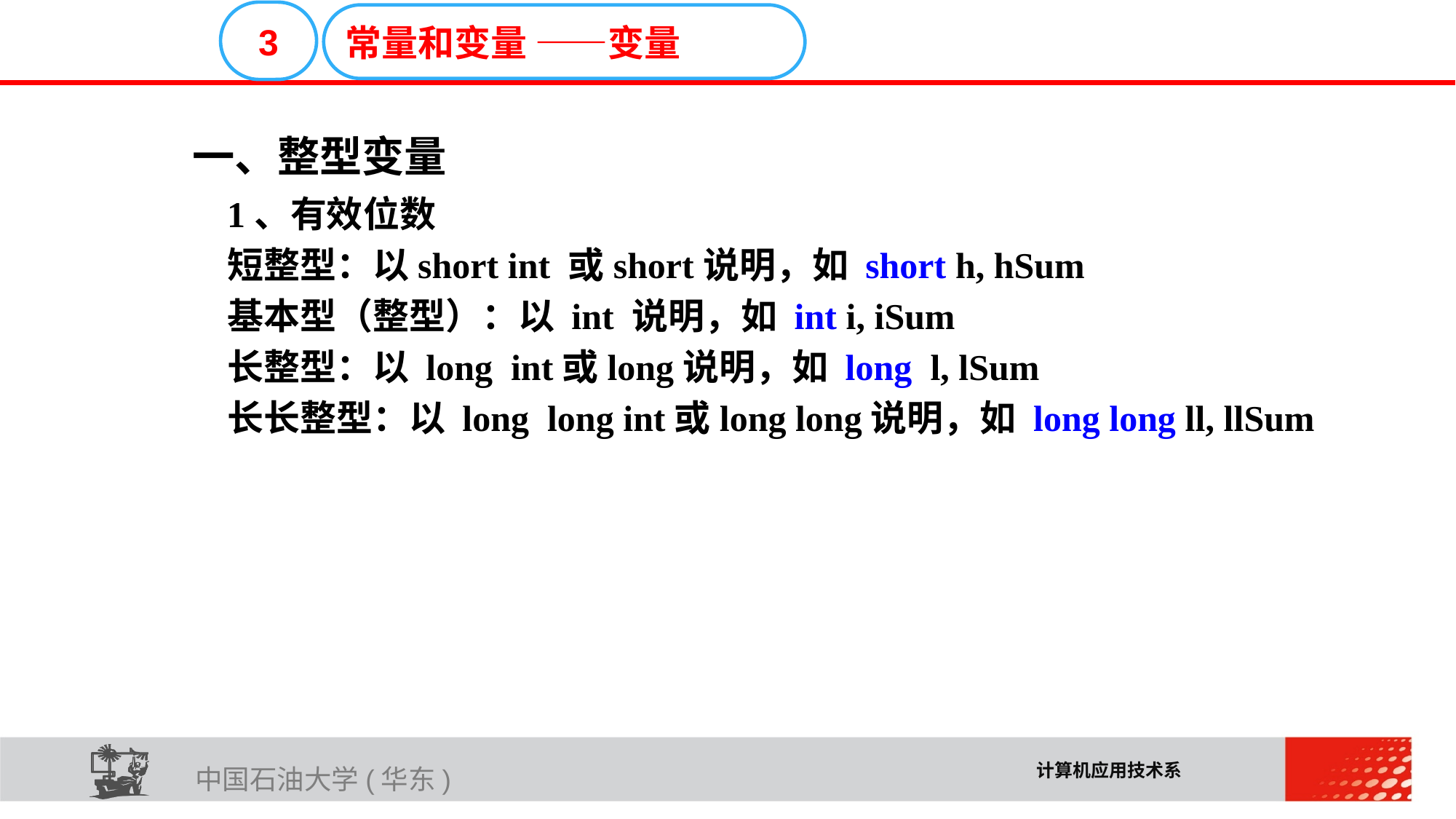

E6636B02012BD195C019CE06C16E30F4C33D02E32711A616D0819A1A3DEC08F98FFCE503BC41BA966B45D6F0472B73A72FC0F2BE2AA537FE6A04217657FCC2FDBF2DB6715F2B3FB871C24A61410
3
常量和变量 ——变量
一、整型变量
1、有效位数
短整型：以short int 或short说明，如 short h, hSum
基本型（整型）：以 int 说明，如 int i, iSum
长整型：以 long  int或long说明，如 long  l, lSum
长长整型：以 long  long int或long long说明，如 long long ll, llSum

21